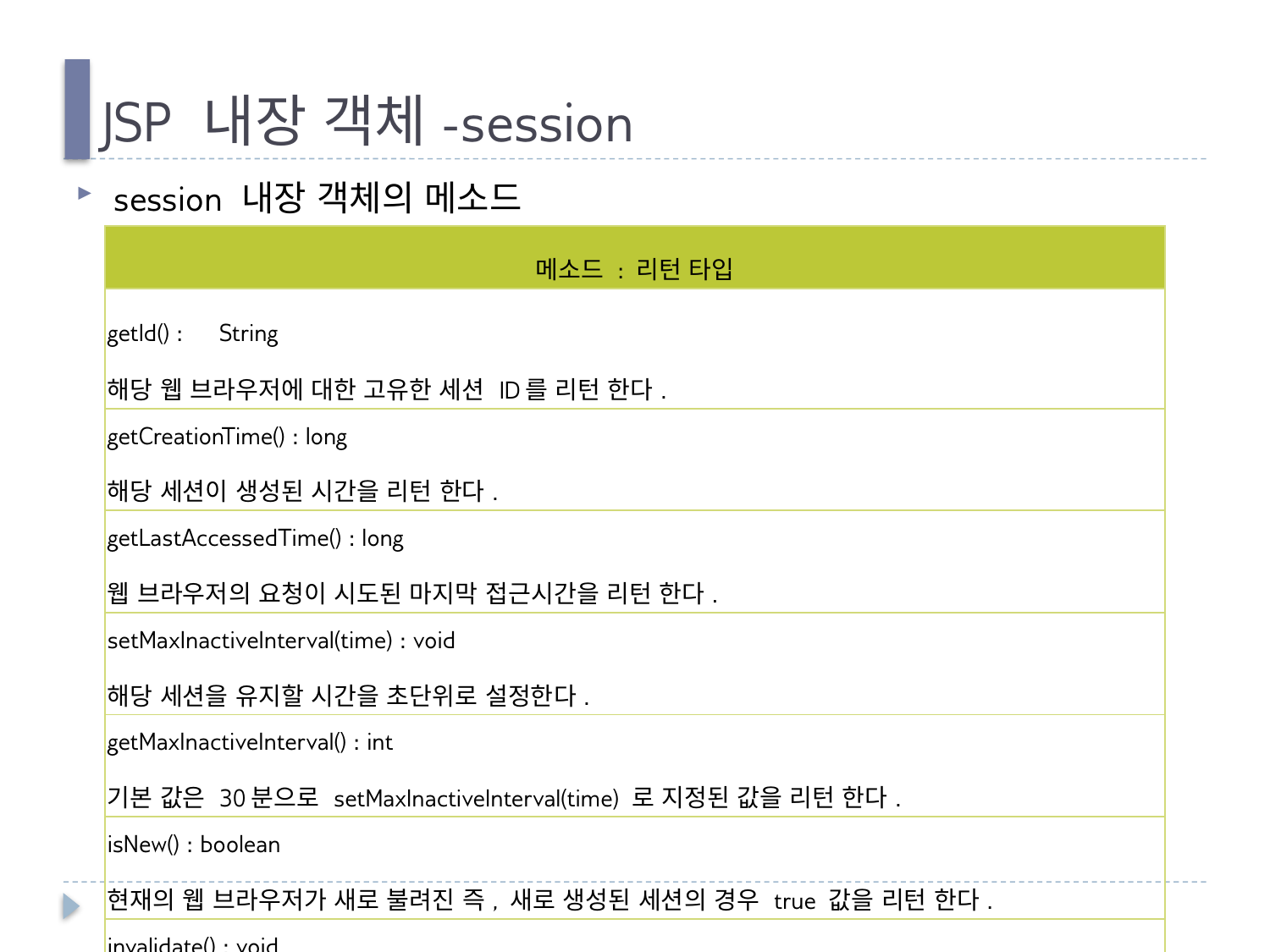

# JSP 내장 객체-session
session 내장 객체의 메소드
| 메소드 : 리턴 타입 |
| --- |
| getId() :　String 해당 웹 브라우저에 대한 고유한 세션 ID를 리턴 한다. |
| getCreationTime() : long 해당 세션이 생성된 시간을 리턴 한다. |
| getLastAccessedTime() : long 웹 브라우저의 요청이 시도된 마지막 접근시간을 리턴 한다. |
| setMaxInactiveInterval(time) : void 해당 세션을 유지할 시간을 초단위로 설정한다. |
| getMaxInactiveInterval() : int 기본 값은 30분으로 setMaxInactiveInterval(time) 로 지정된 값을 리턴 한다. |
| isNew() : boolean 현재의 웹 브라우저가 새로 불려진 즉, 새로 생성된 세션의 경우 true 값을 리턴 한다. |
| invalidate() : void 현재 정보의 유지로 설정된 세션의 속성 값을 모두 제거한다. 주로 세션을 무효화시킬 때 사용된다. |